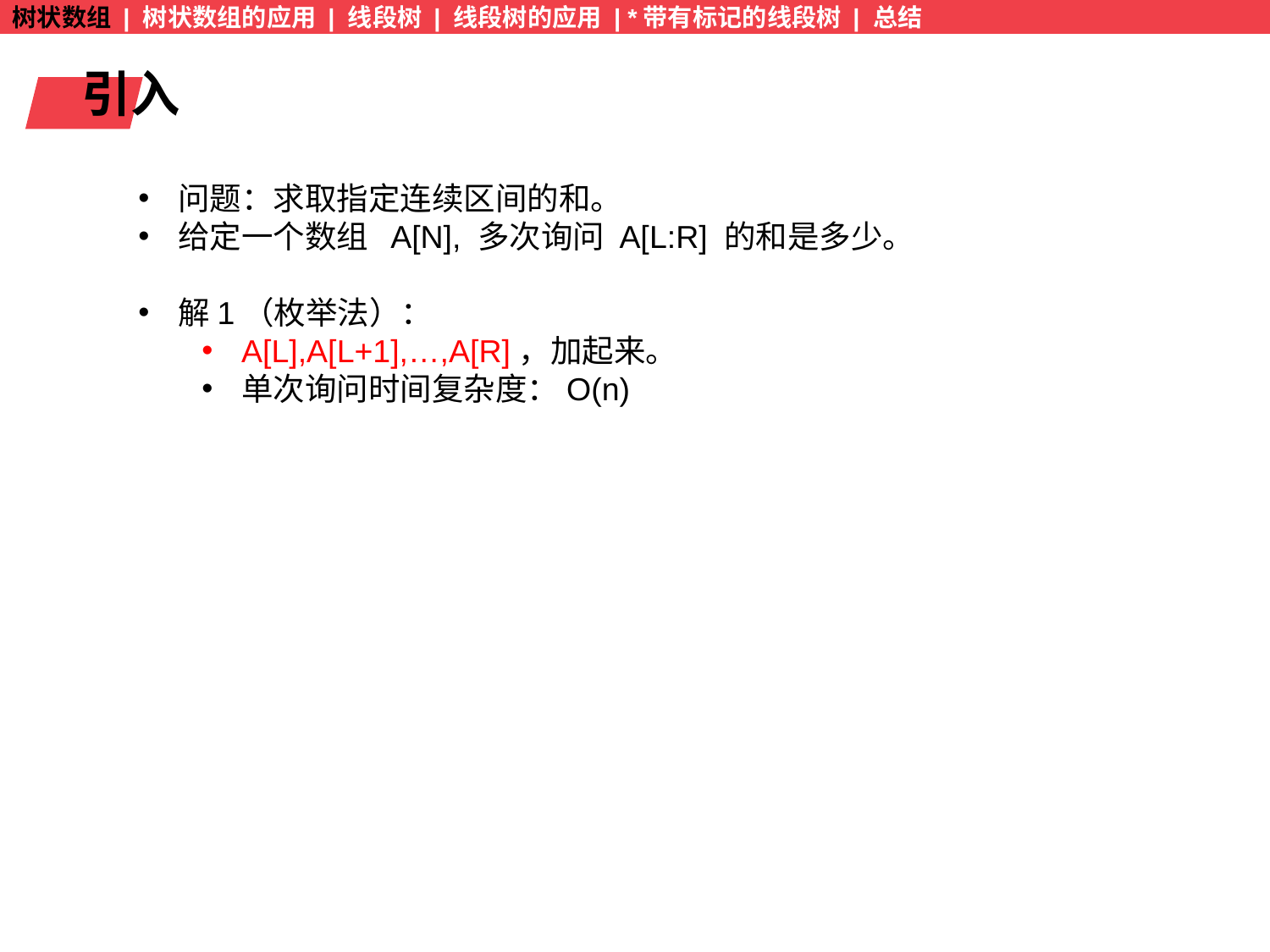

树状数组 | 树状数组的应用 | 线段树 | 线段树的应用 | *带有标记的线段树 | 总结
引入

问题：求取指定连续区间的和。
给定一个数组  A[N], 多次询问 A[L:R] 的和是多少。

解1（枚举法）：
A[L],A[L+1],…,A[R]，加起来。
单次询问时间复杂度：O(n)
3